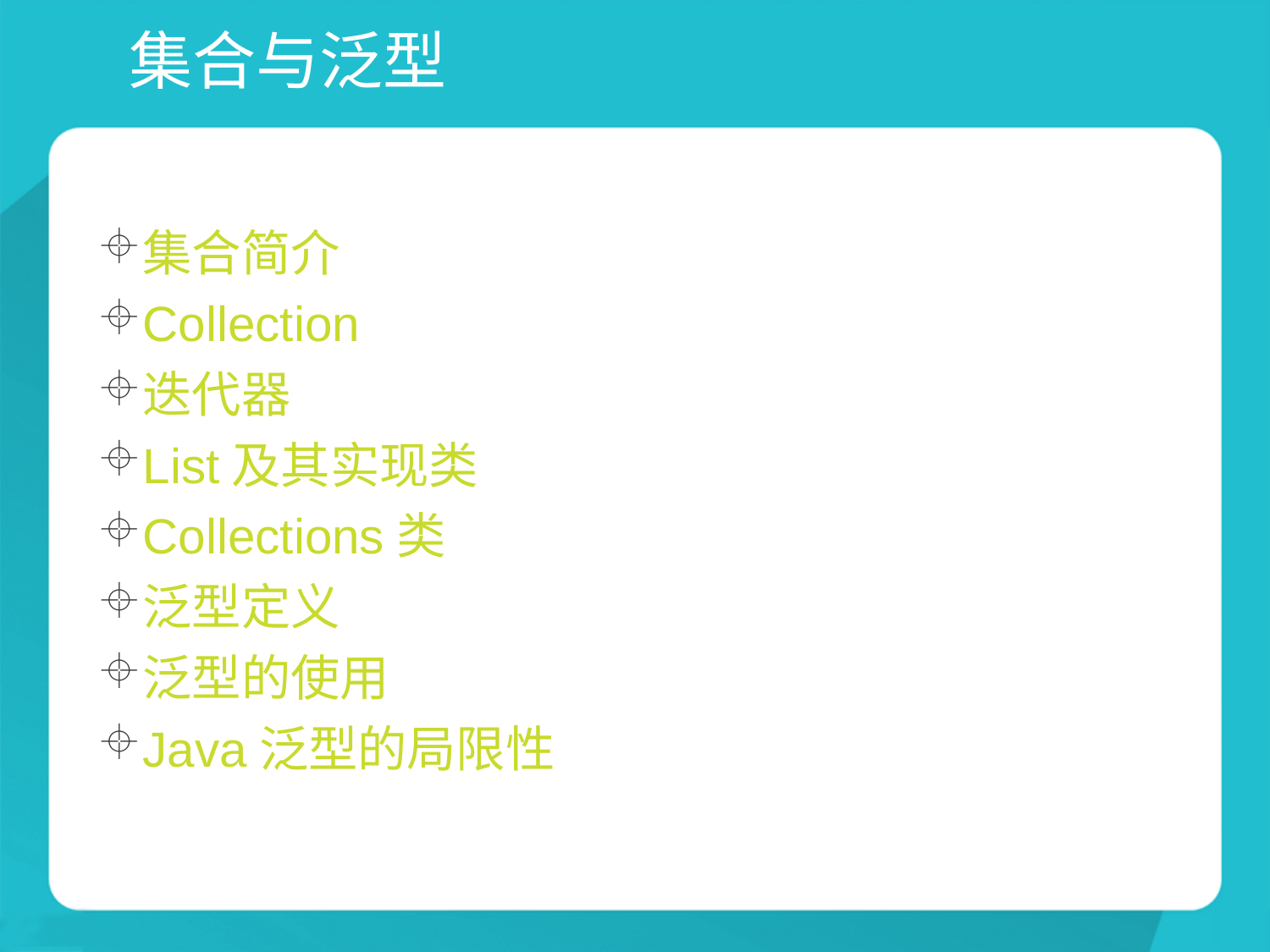

# 集合与泛型
集合简介
Collection
迭代器
List及其实现类
Collections类
泛型定义
泛型的使用
Java泛型的局限性